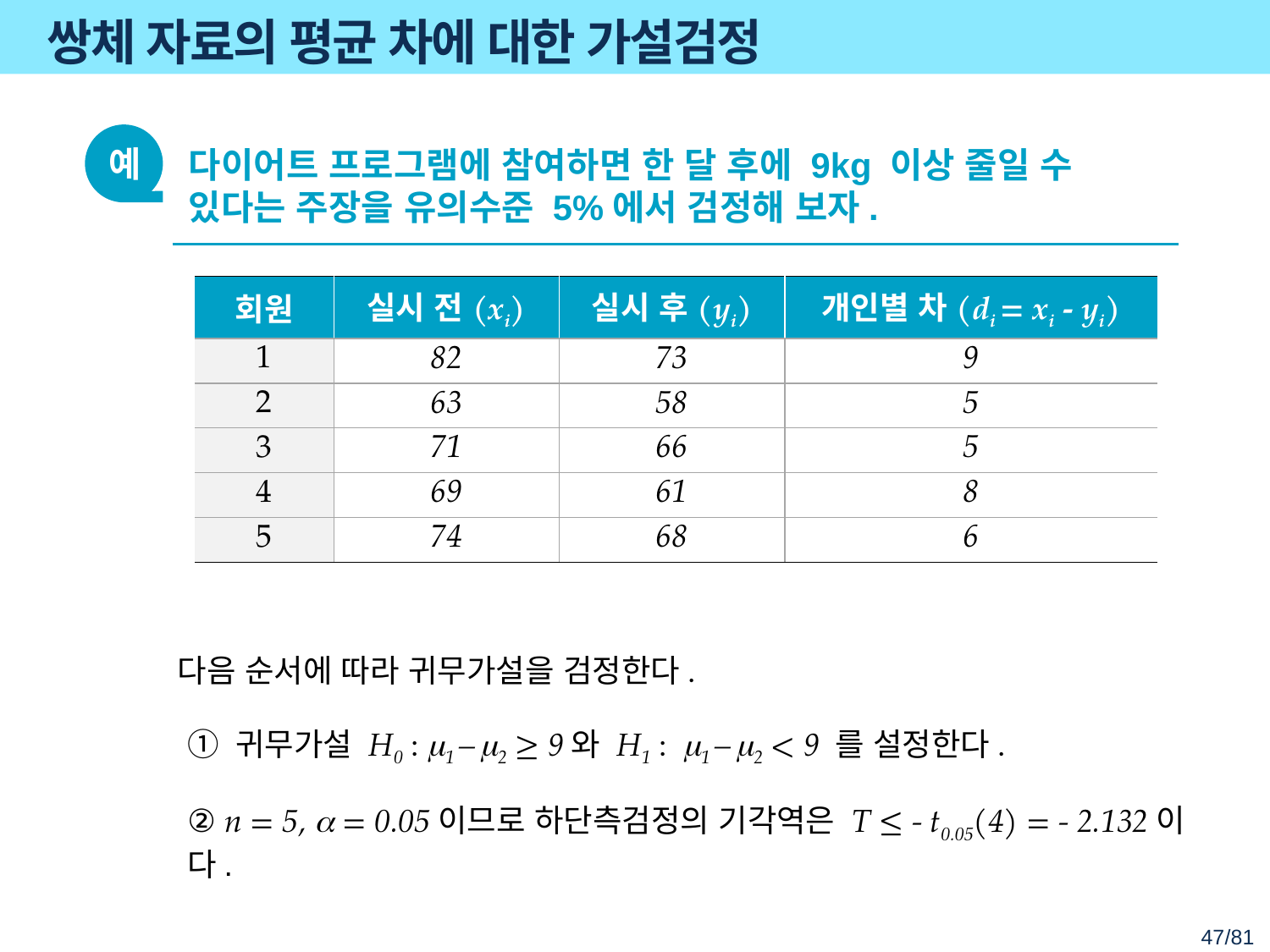

# 쌍체 자료의 평균 차에 대한 가설검정
예
다이어트 프로그램에 참여하면 한 달 후에 9kg 이상 줄일 수 있다는 주장을 유의수준 5%에서 검정해 보자.
| 회원 | 실시 전(xi) | 실시 후(yi) | 개인별 차(di = xi - yi) |
| --- | --- | --- | --- |
| 1 | 82 | 73 | 9 |
| 2 | 63 | 58 | 5 |
| 3 | 71 | 66 | 5 |
| 4 | 69 | 61 | 8 |
| 5 | 74 | 68 | 6 |
다음 순서에 따라 귀무가설을 검정한다.
① 귀무가설 H0 : μ1 – μ2 ≥ 9와 H1 : μ1 – μ2 < 9 를 설정한다.
② n = 5, α = 0.05이므로 하단측검정의 기각역은 T ≤ - t0.05(4) = - 2.132이다.